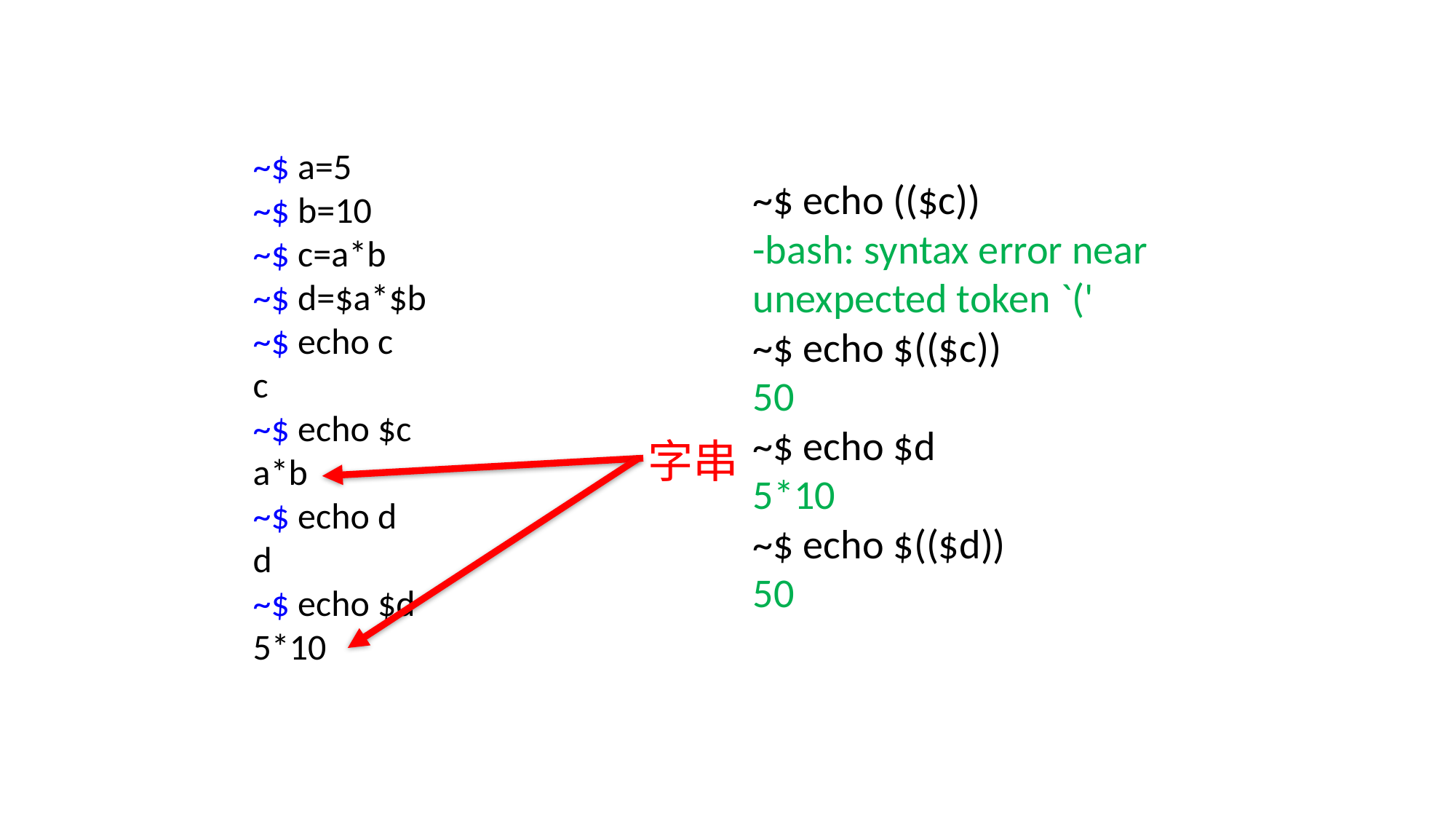

~$ a=5
~$ b=10
~$ c=a*b
~$ d=$a*$b
~$ echo c
c
~$ echo $c
a*b
~$ echo d
d
~$ echo $d
5*10
字串
~$ echo (($c))
-bash: syntax error near unexpected token `('
~$ echo $(($c))
50
~$ echo $d
5*10
~$ echo $(($d))
50